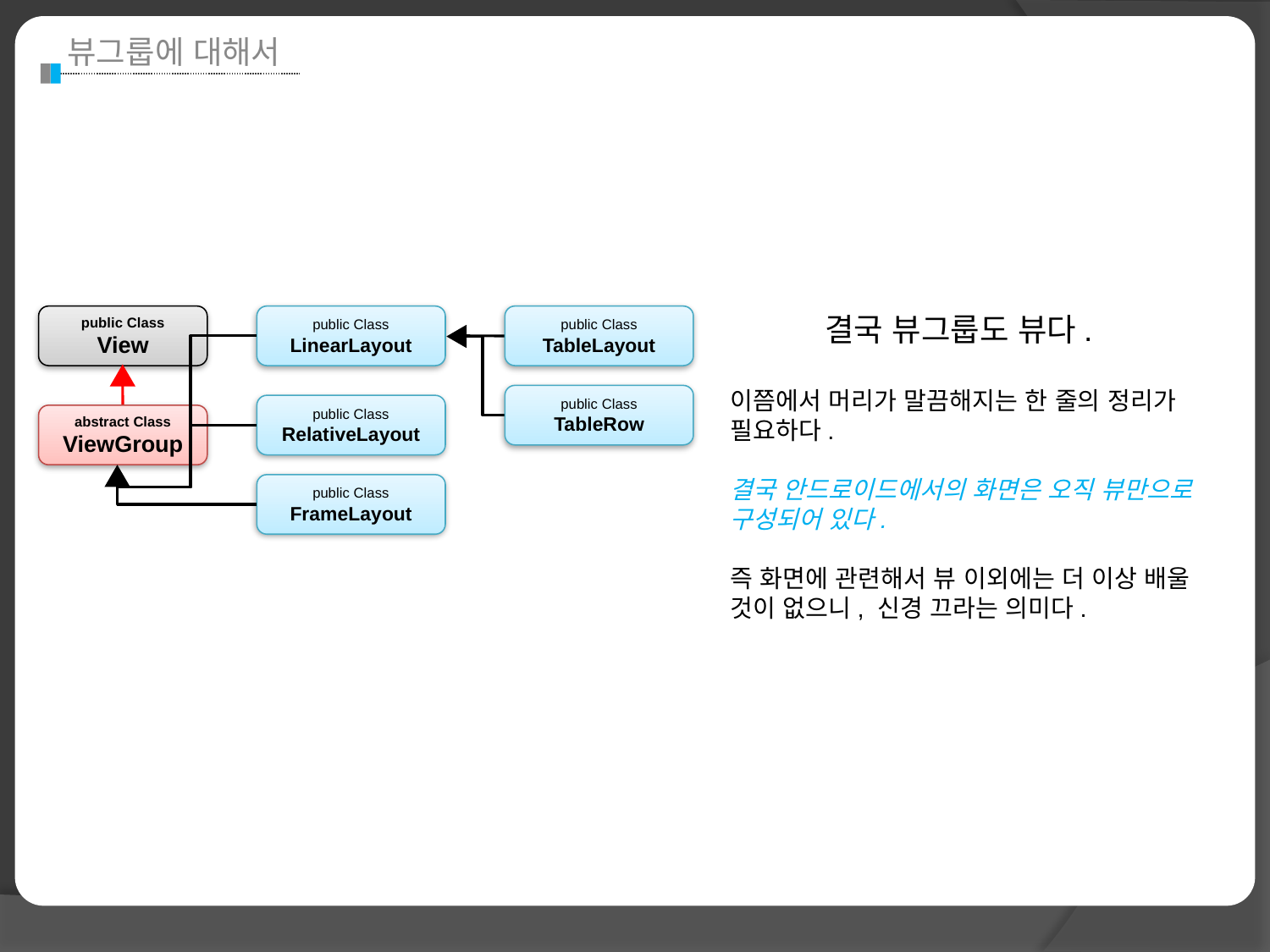

뷰그룹에 대해서

결국 뷰그룹도 뷰다.
public Class
View

public Class
LinearLayout
public Class
TableLayout

이쯤에서 머리가 말끔해지는 한 줄의 정리가 필요하다.

결국 안드로이드에서의 화면은 오직 뷰만으로 구성되어 있다.

즉 화면에 관련해서 뷰 이외에는 더 이상 배울 것이 없으니, 신경 끄라는 의미다.
public Class
TableRow
public Class
RelativeLayout
abstract Class
ViewGroup

public Class
FrameLayout